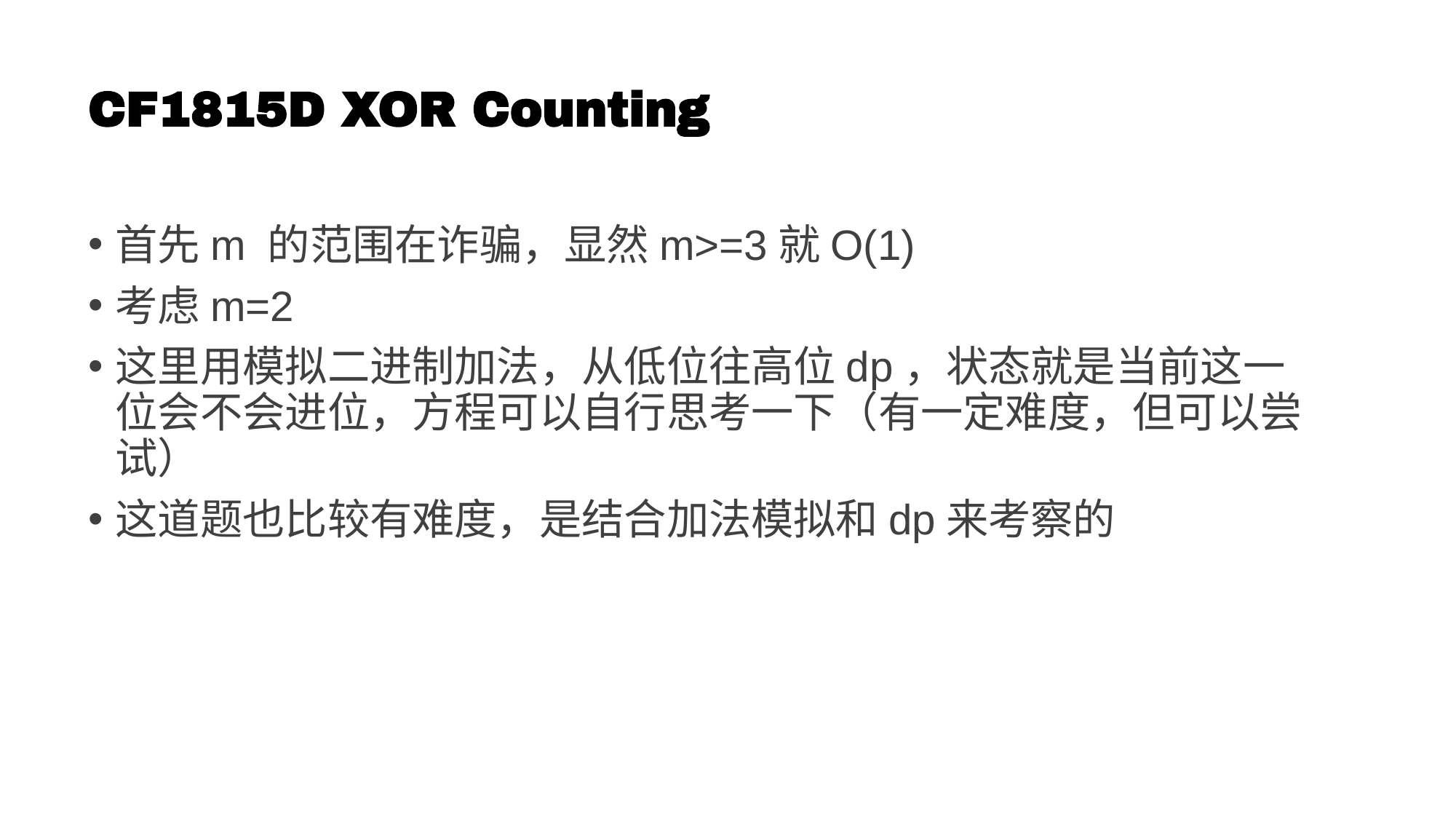

# CF1815D XOR Counting
首先m 的范围在诈骗，显然m>=3就O(1)
考虑m=2
这里用模拟二进制加法，从低位往高位dp，状态就是当前这一位会不会进位，方程可以自行思考一下（有一定难度，但可以尝试）
这道题也比较有难度，是结合加法模拟和dp来考察的